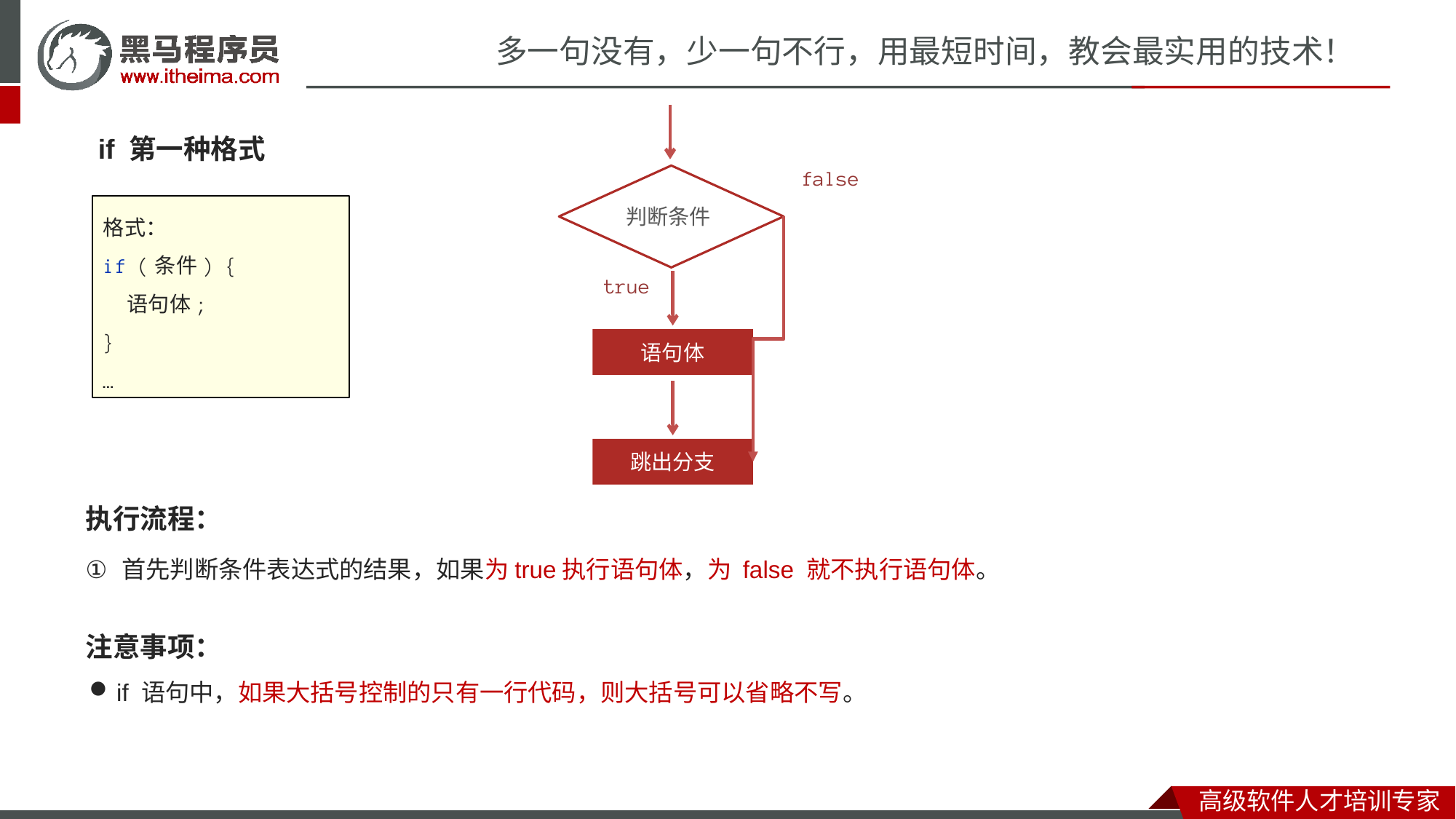

if 第一种格式
false
判断条件
格式：
if (条件) {
    语句体;
}
…
true
语句体
跳出分支
执行流程：
首先判断条件表达式的结果，如果为true执行语句体，为 false 就不执行语句体。
注意事项：
if 语句中，如果大括号控制的只有一行代码，则大括号可以省略不写。